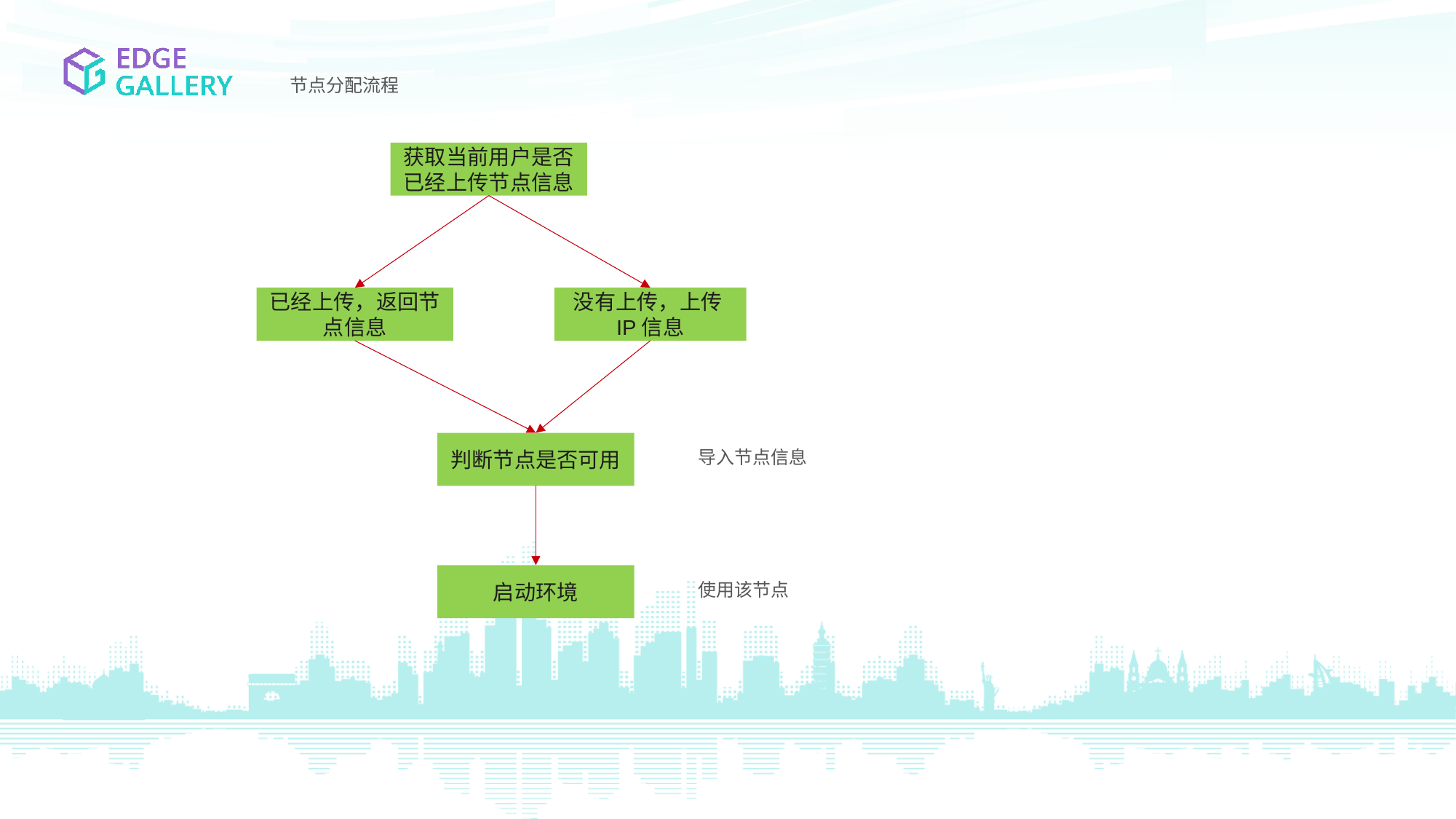

节点分配流程
获取当前用户是否已经上传节点信息
已经上传，返回节点信息
没有上传，上传IP信息
判断节点是否可用
导入节点信息
启动环境
使用该节点